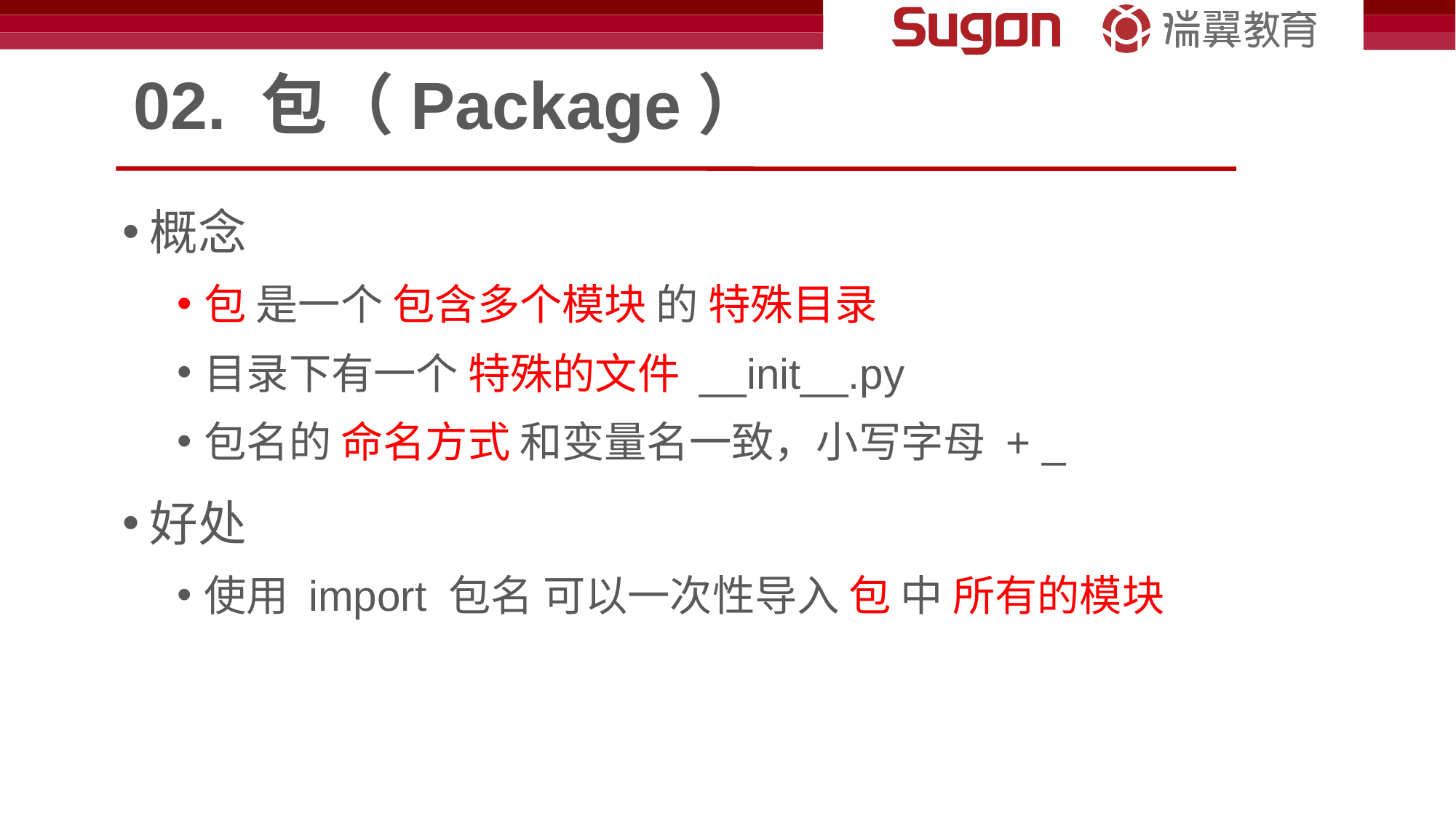

# 02. 包（Package）
概念
包 是一个 包含多个模块 的 特殊目录
目录下有一个 特殊的文件 __init__.py
包名的 命名方式 和变量名一致，小写字母 + _
好处
使用 import 包名 可以一次性导入 包 中 所有的模块